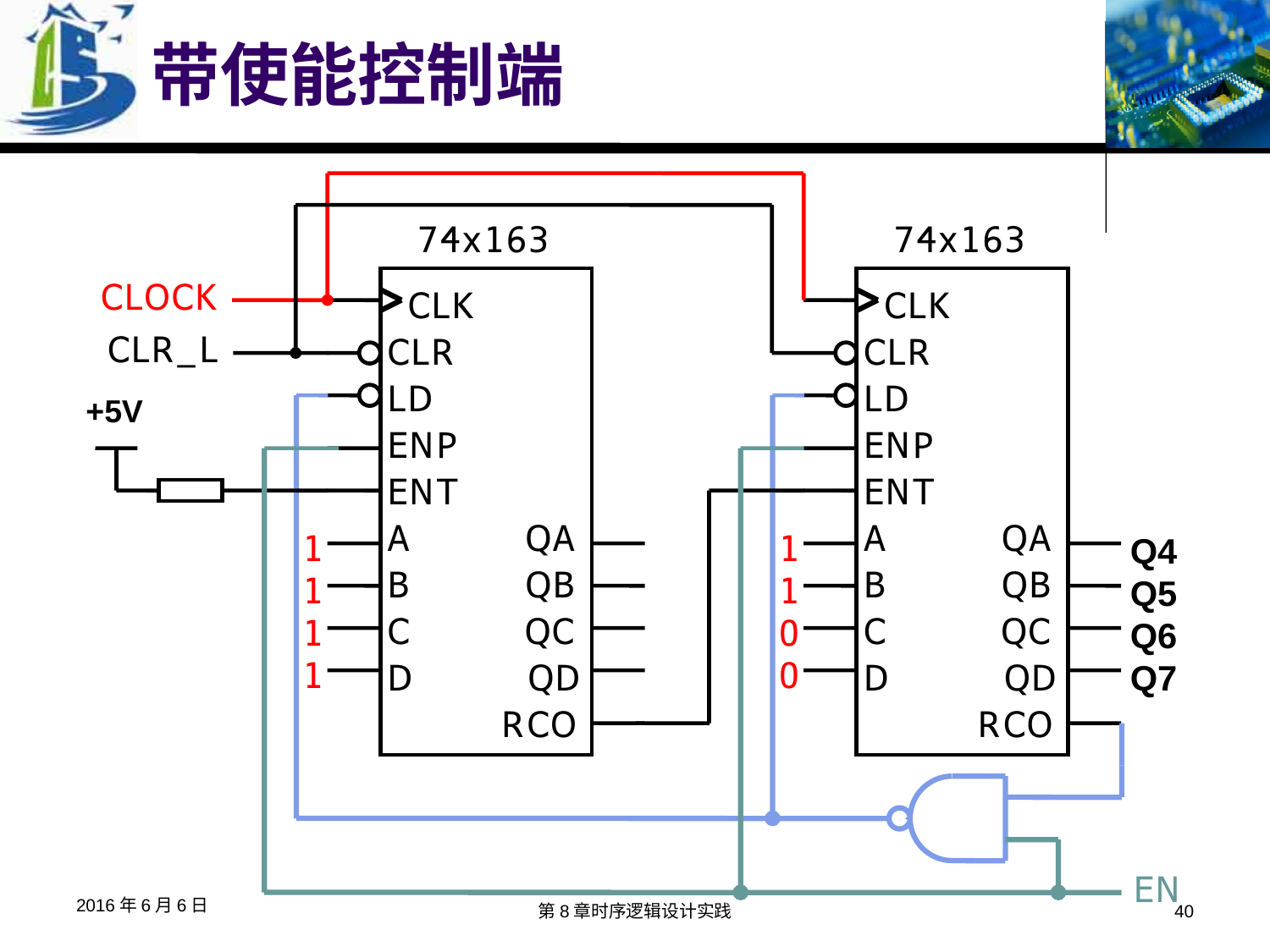

带使能控制端

CLOCK

CLR_L

74x163
  CLK
CLR
LD
ENP
ENT
A           QA
B           QB
C           QC
D           QD
           RCO

74x163
  CLK
CLR
LD
ENP
ENT
A           QA
B           QB
C           QC
D           QD
           RCO

1
1
1
1
1
1
0
0
+5V

Q4
Q5
Q6
Q7
EN

2016年6月6日
第8章时序逻辑设计实践
40